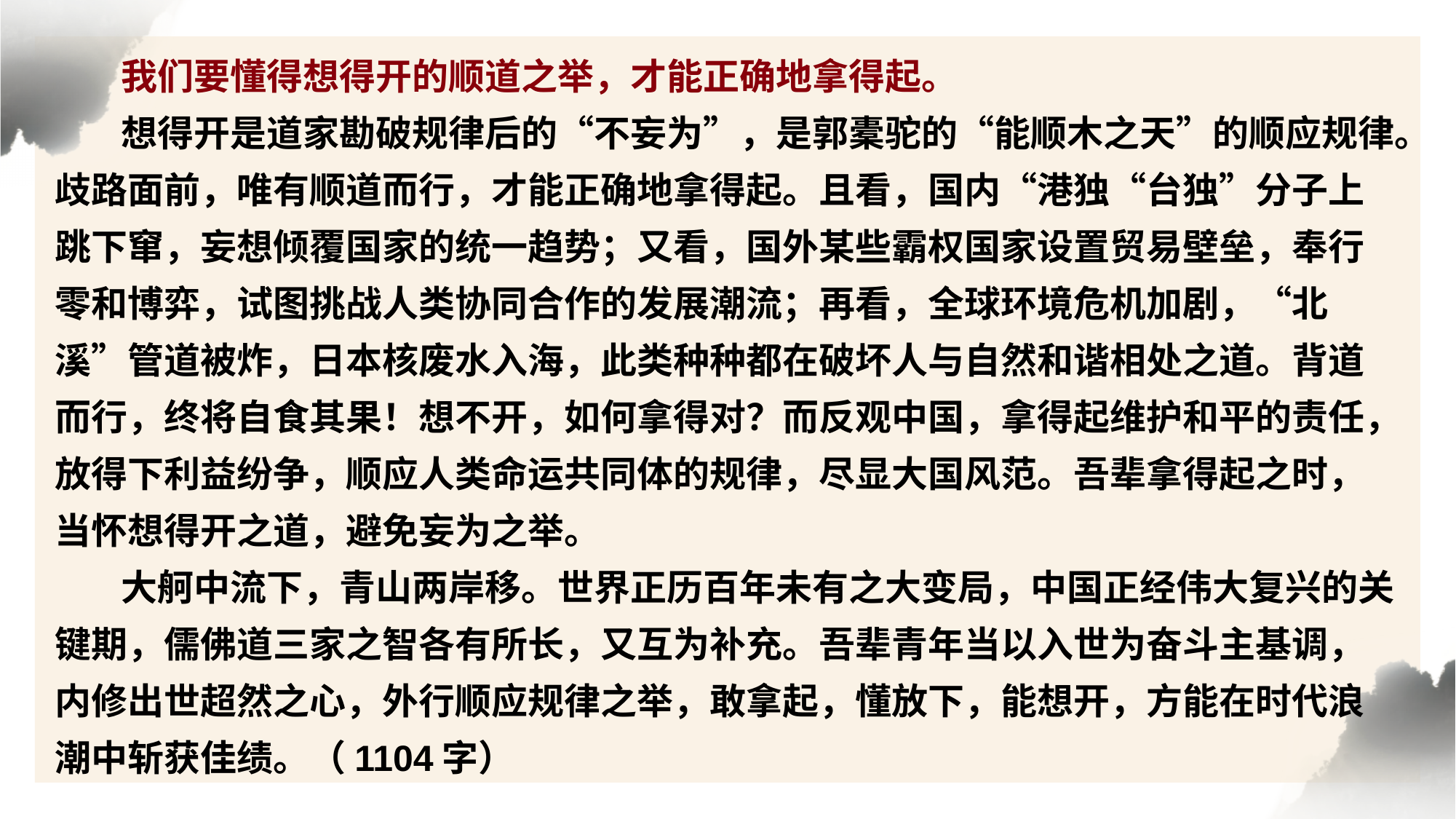

我们要懂得想得开的顺道之举，才能正确地拿得起。
       想得开是道家勘破规律后的“不妄为”，是郭橐驼的“能顺木之天”的顺应规律。歧路面前，唯有顺道而行，才能正确地拿得起。且看，国内“港独“台独”分子上跳下窜，妄想倾覆国家的统一趋势；又看，国外某些霸权国家设置贸易壁垒，奉行零和博弈，试图挑战人类协同合作的发展潮流；再看，全球环境危机加剧，“北溪”管道被炸，日本核废水入海，此类种种都在破坏人与自然和谐相处之道。背道而行，终将自食其果！想不开，如何拿得对？而反观中国，拿得起维护和平的责任，放得下利益纷争，顺应人类命运共同体的规律，尽显大国风范。吾辈拿得起之时，当怀想得开之道，避免妄为之举。
       大舸中流下，青山两岸移。世界正历百年未有之大变局，中国正经伟大复兴的关键期，儒佛道三家之智各有所长，又互为补充。吾辈青年当以入世为奋斗主基调，内修出世超然之心，外行顺应规律之举，敢拿起，懂放下，能想开，方能在时代浪潮中斩获佳绩。（1104字）